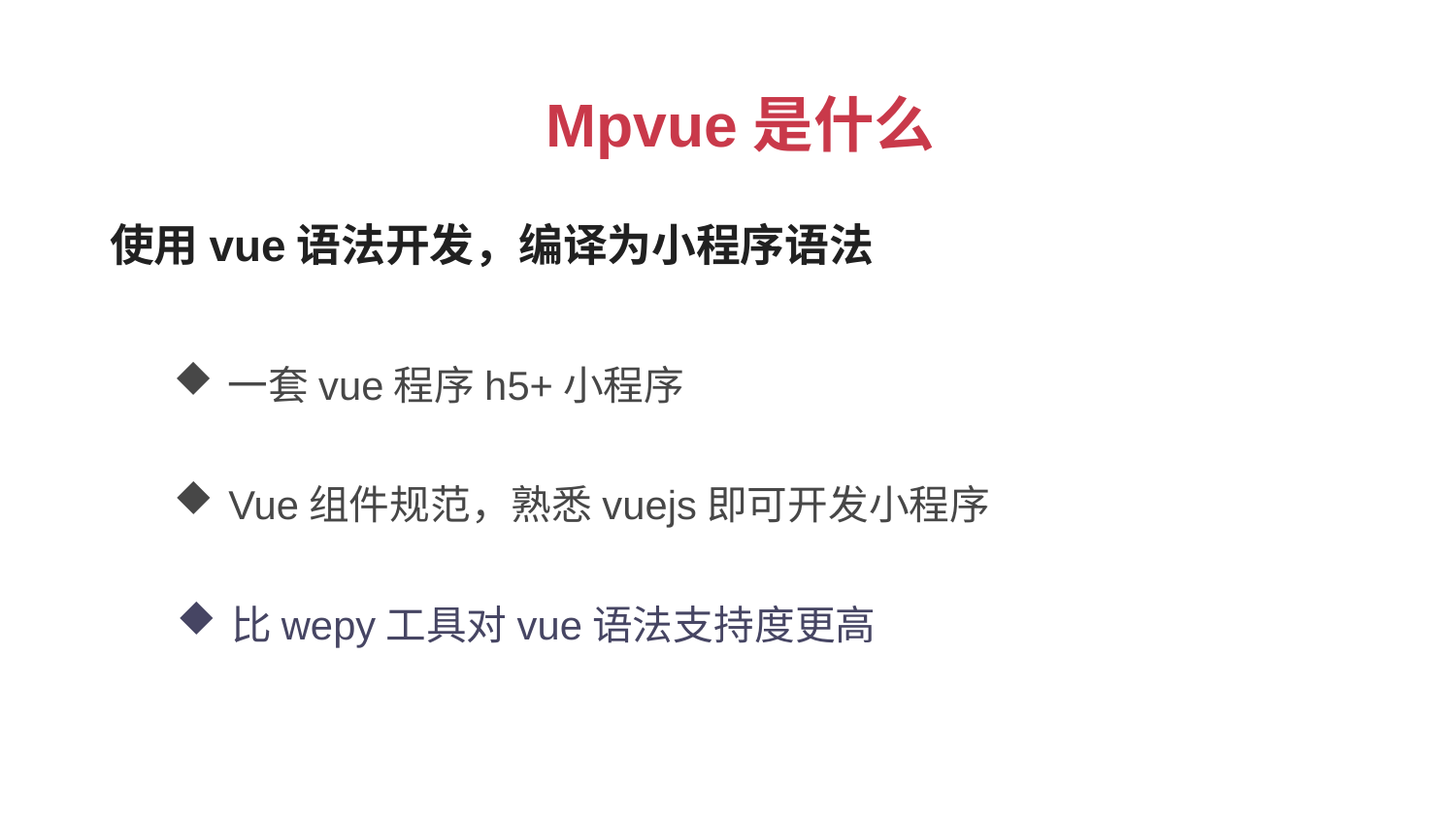

Mpvue是什么
 使用vue语法开发，编译为小程序语法
一套vue程序h5+小程序
Vue组件规范，熟悉vuejs即可开发小程序
比wepy工具对vue语法支持度更高